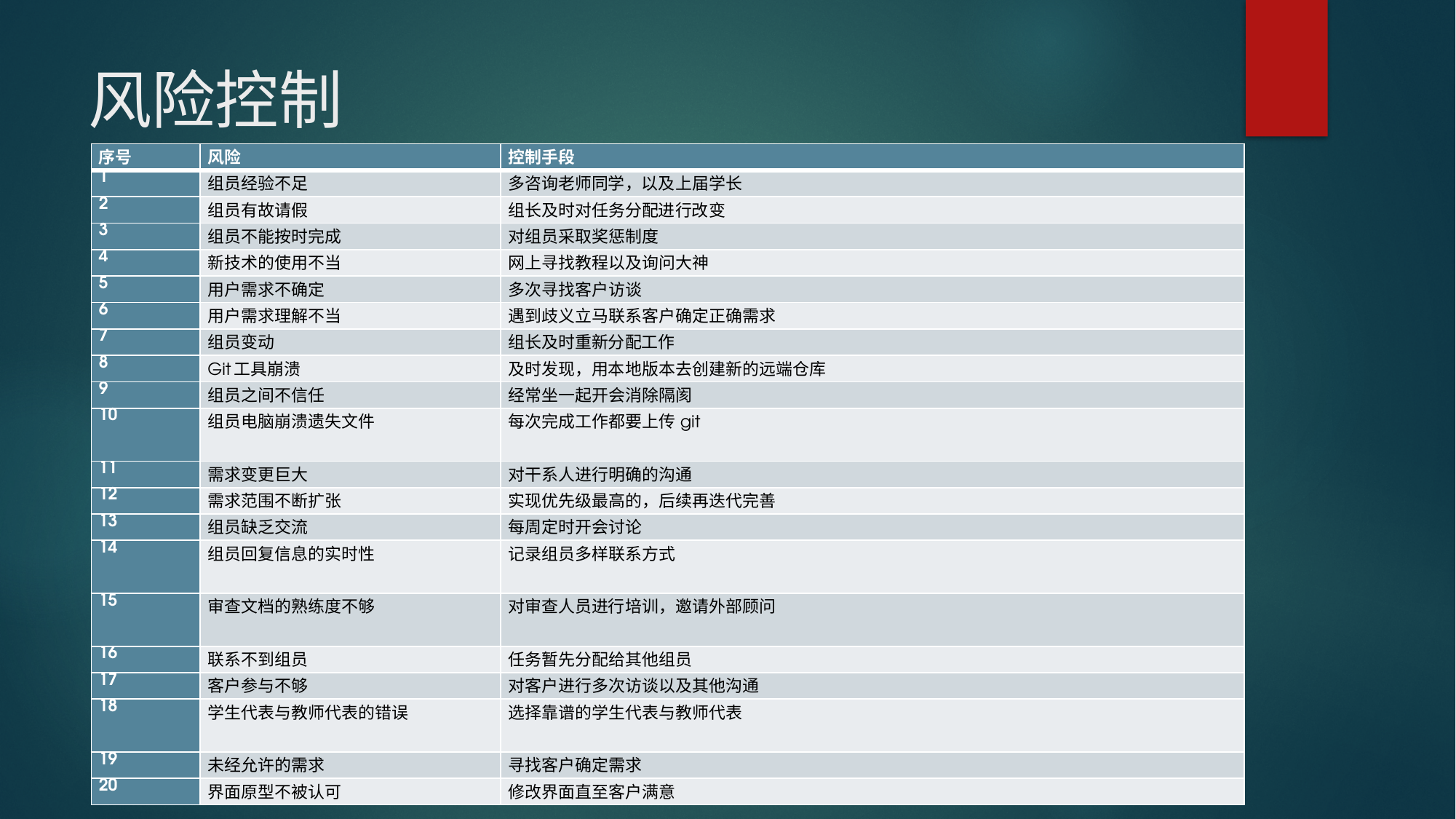

# 风险控制
| 序号 | 风险 | 控制手段 |
| --- | --- | --- |
| 1 | 组员经验不足 | 多咨询老师同学，以及上届学长 |
| 2 | 组员有故请假 | 组长及时对任务分配进行改变 |
| 3 | 组员不能按时完成 | 对组员采取奖惩制度 |
| 4 | 新技术的使用不当 | 网上寻找教程以及询问大神 |
| 5 | 用户需求不确定 | 多次寻找客户访谈 |
| 6 | 用户需求理解不当 | 遇到歧义立马联系客户确定正确需求 |
| 7 | 组员变动 | 组长及时重新分配工作 |
| 8 | Git工具崩溃 | 及时发现，用本地版本去创建新的远端仓库 |
| 9 | 组员之间不信任 | 经常坐一起开会消除隔阂 |
| 10 | 组员电脑崩溃遗失文件 | 每次完成工作都要上传git |
| 11 | 需求变更巨大 | 对干系人进行明确的沟通 |
| 12 | 需求范围不断扩张 | 实现优先级最高的，后续再迭代完善 |
| 13 | 组员缺乏交流 | 每周定时开会讨论 |
| 14 | 组员回复信息的实时性 | 记录组员多样联系方式 |
| 15 | 审查文档的熟练度不够 | 对审查人员进行培训，邀请外部顾问 |
| 16 | 联系不到组员 | 任务暂先分配给其他组员 |
| 17 | 客户参与不够 | 对客户进行多次访谈以及其他沟通 |
| 18 | 学生代表与教师代表的错误 | 选择靠谱的学生代表与教师代表 |
| 19 | 未经允许的需求 | 寻找客户确定需求 |
| 20 | 界面原型不被认可 | 修改界面直至客户满意 |